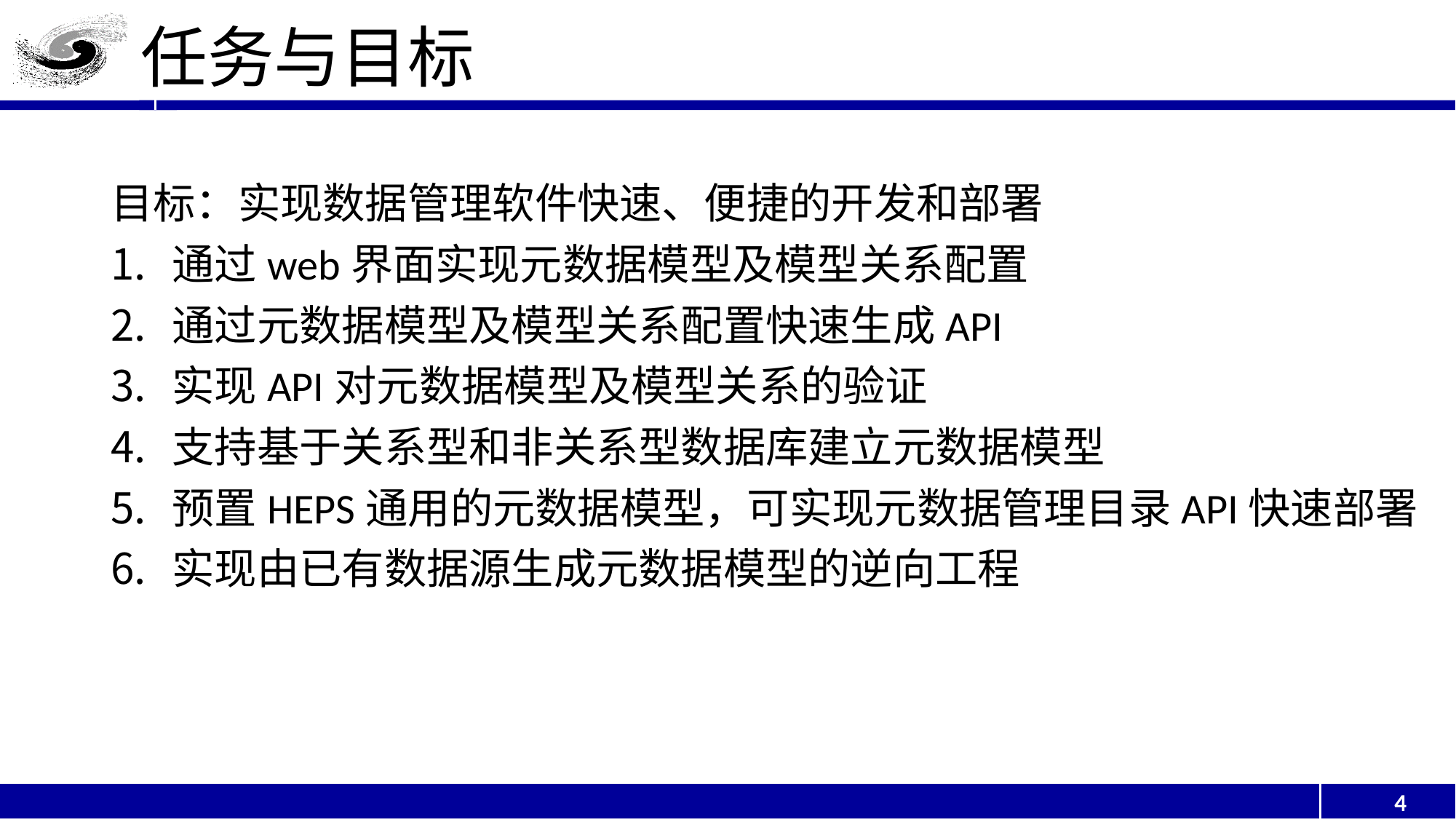

# 任务与目标
目标：实现数据管理软件快速、便捷的开发和部署
通过web界面实现元数据模型及模型关系配置
通过元数据模型及模型关系配置快速生成API
实现API对元数据模型及模型关系的验证
支持基于关系型和非关系型数据库建立元数据模型
预置HEPS通用的元数据模型，可实现元数据管理目录API快速部署
实现由已有数据源生成元数据模型的逆向工程